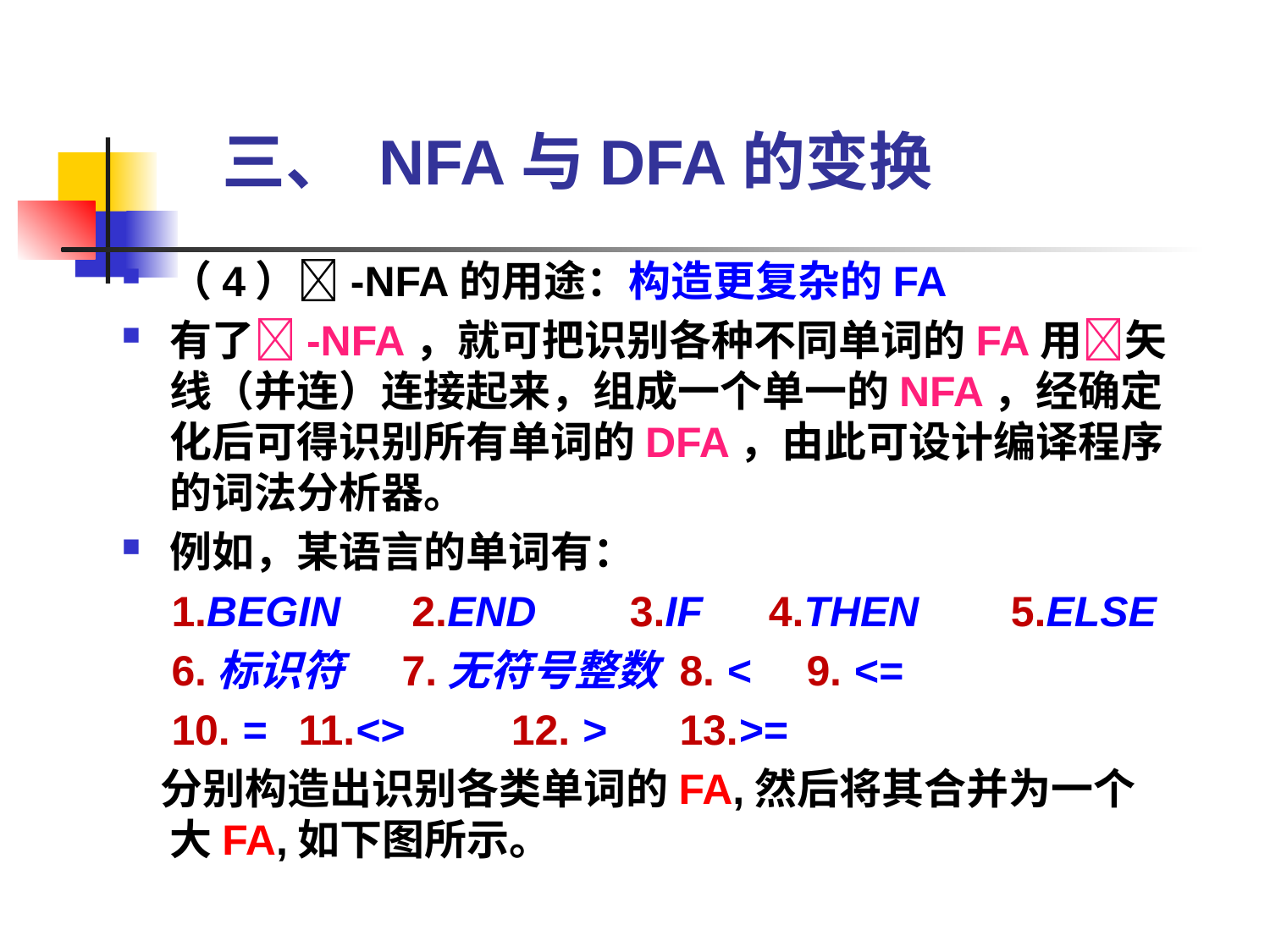

# 三、 NFA与DFA的变换
（4）ε-NFA的用途：构造更复杂的FA
有了ε-NFA，就可把识别各种不同单词的FA用ε矢线（并连）连接起来，组成一个单一的NFA，经确定化后可得识别所有单词的DFA，由此可设计编译程序的词法分析器。
例如，某语言的单词有：
1.BEGIN      2.END	3.IF	 4.THEN	5.ELSE
6.标识符     7.无符号整数	8. <	9. <=
10. =	11.<>         12. >	13.>=
   分别构造出识别各类单词的FA,然后将其合并为一个大FA,如下图所示。